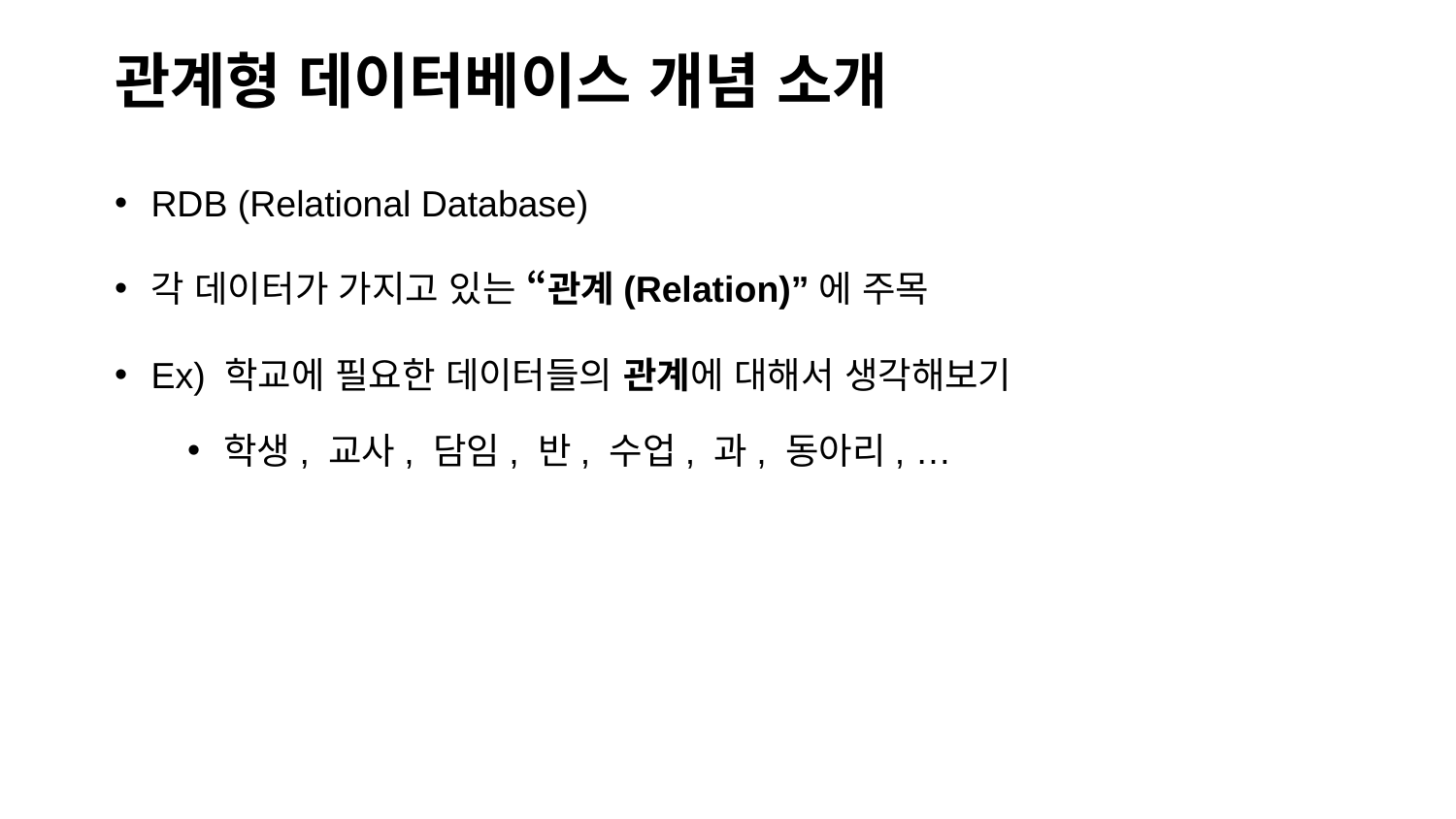

# 관계형 데이터베이스 개념 소개
RDB (Relational Database)
각 데이터가 가지고 있는 “관계(Relation)”에 주목
Ex) 학교에 필요한 데이터들의 관계에 대해서 생각해보기
학생, 교사, 담임, 반, 수업, 과, 동아리, …